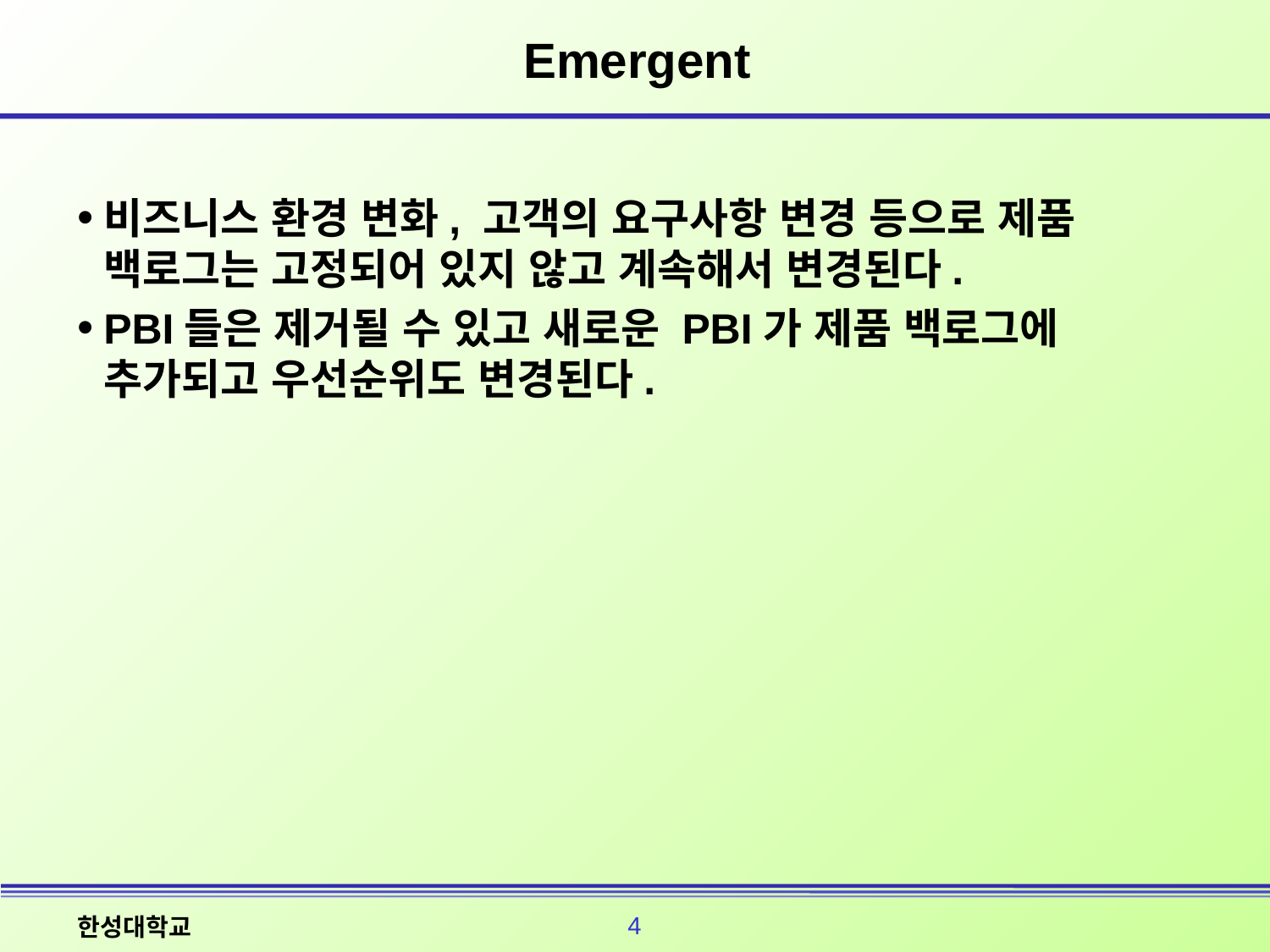

# Emergent

비즈니스 환경 변화, 고객의 요구사항 변경 등으로 제품 백로그는 고정되어 있지 않고 계속해서 변경된다.
PBI들은 제거될 수 있고 새로운 PBI가 제품 백로그에 추가되고 우선순위도 변경된다.